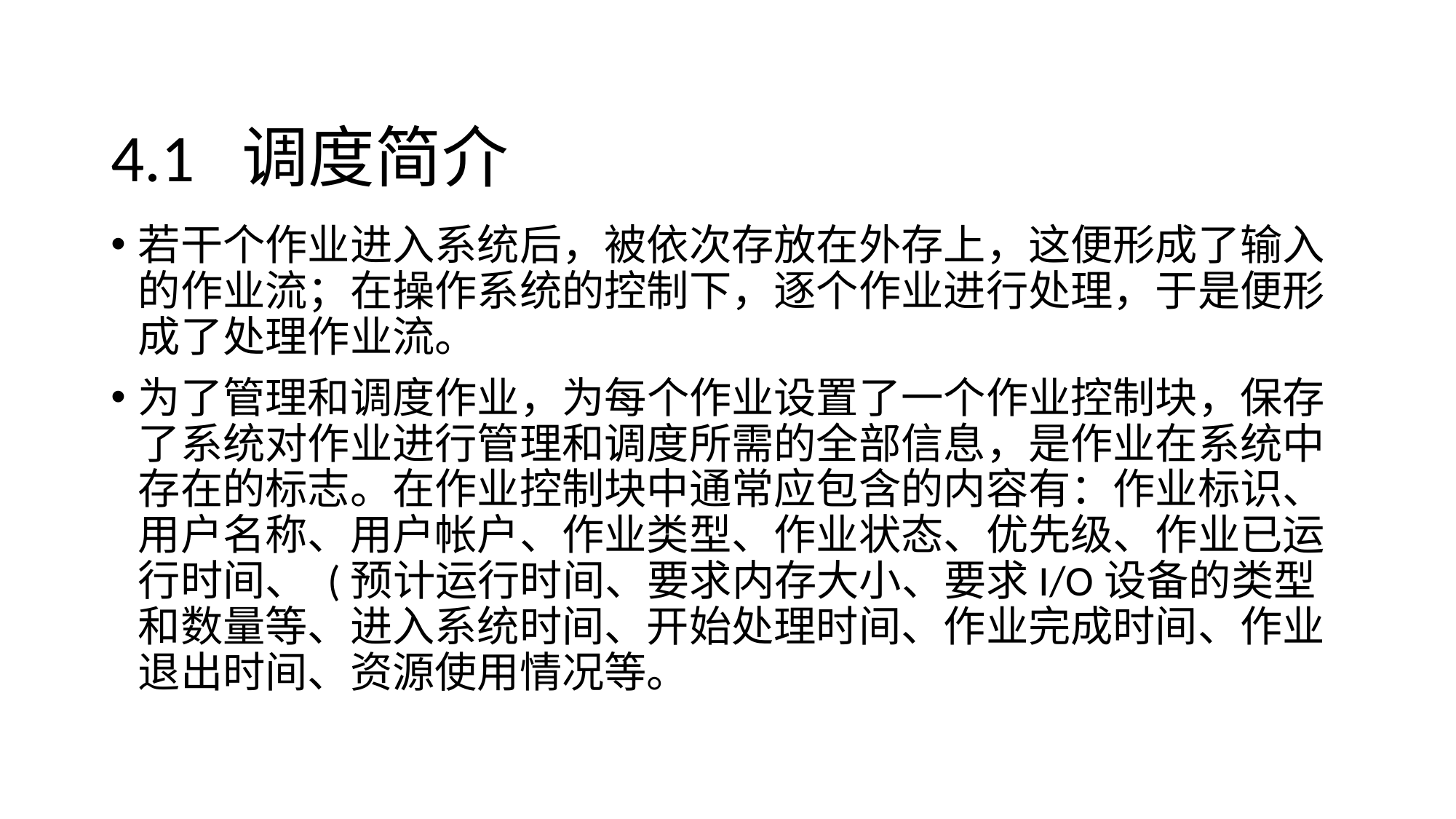

# 4.1  调度简介
若干个作业进入系统后，被依次存放在外存上，这便形成了输入的作业流；在操作系统的控制下，逐个作业进行处理，于是便形成了处理作业流。
为了管理和调度作业，为每个作业设置了一个作业控制块，保存了系统对作业进行管理和调度所需的全部信息，是作业在系统中存在的标志。在作业控制块中通常应包含的内容有：作业标识、用户名称、用户帐户、作业类型、作业状态、优先级、作业已运行时间、 (预计运行时间、要求内存大小、要求I/O设备的类型和数量等、进入系统时间、开始处理时间、作业完成时间、作业退出时间、资源使用情况等。
10